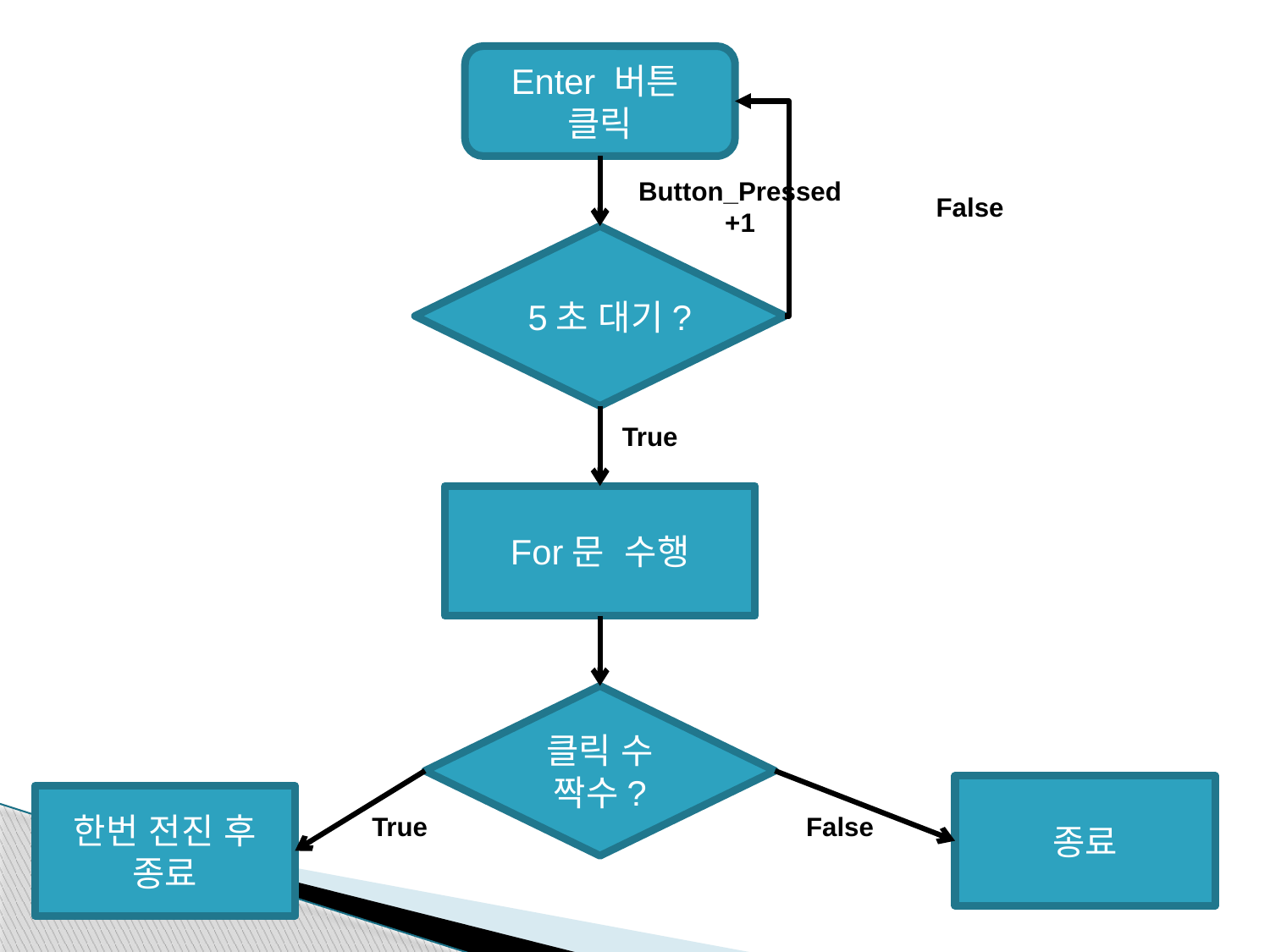

Enter 버튼
클릭
Button_Pressed +1
False
5초 대기?
True
For문  수행
클릭 수
짝수?
종료
한번 전진 후
종료
True
False